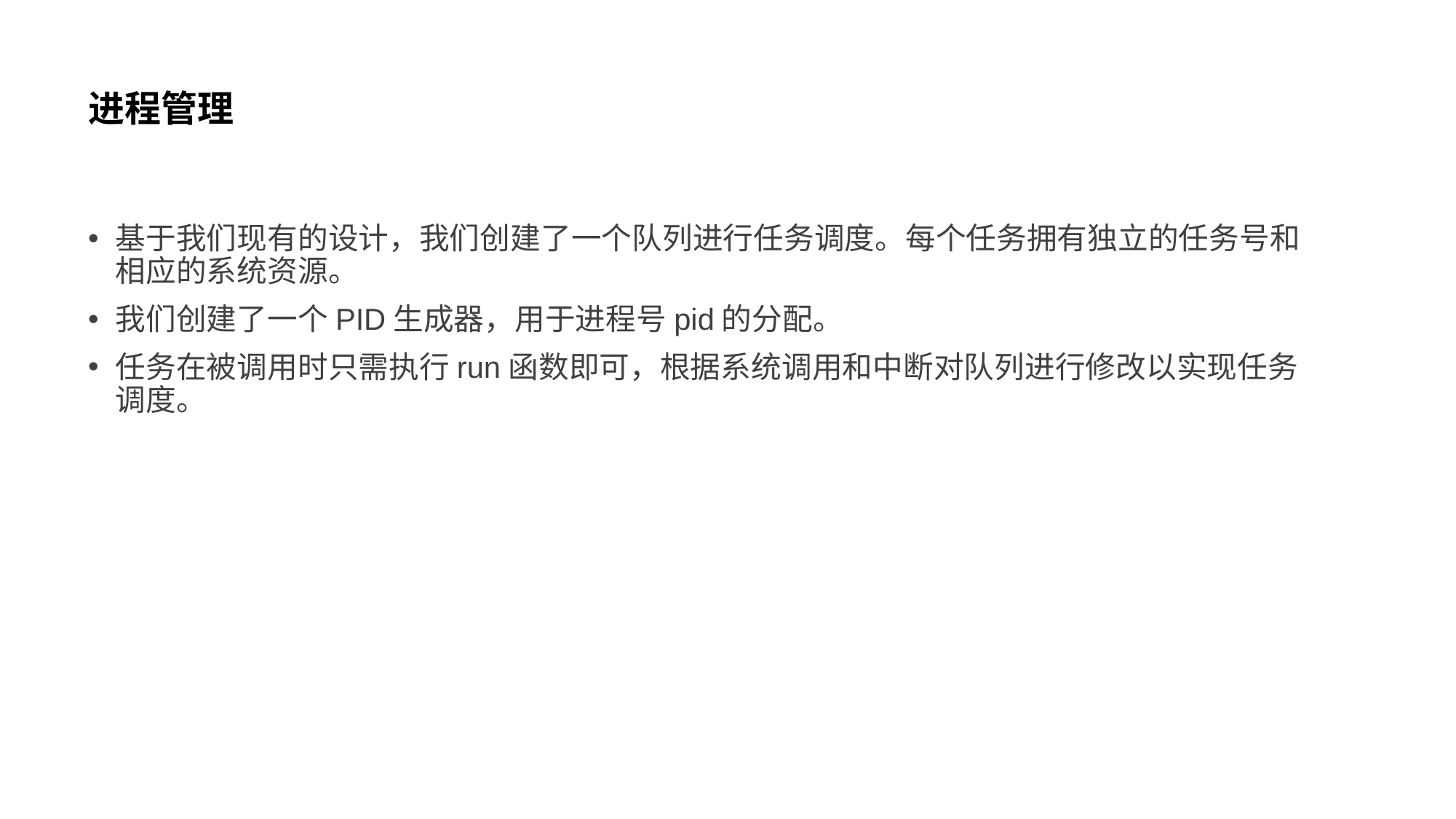

# 进程管理
基于我们现有的设计，我们创建了一个队列进行任务调度。每个任务拥有独立的任务号和相应的系统资源。
我们创建了一个PID生成器，用于进程号pid的分配。
任务在被调用时只需执行run函数即可，根据系统调用和中断对队列进行修改以实现任务调度。